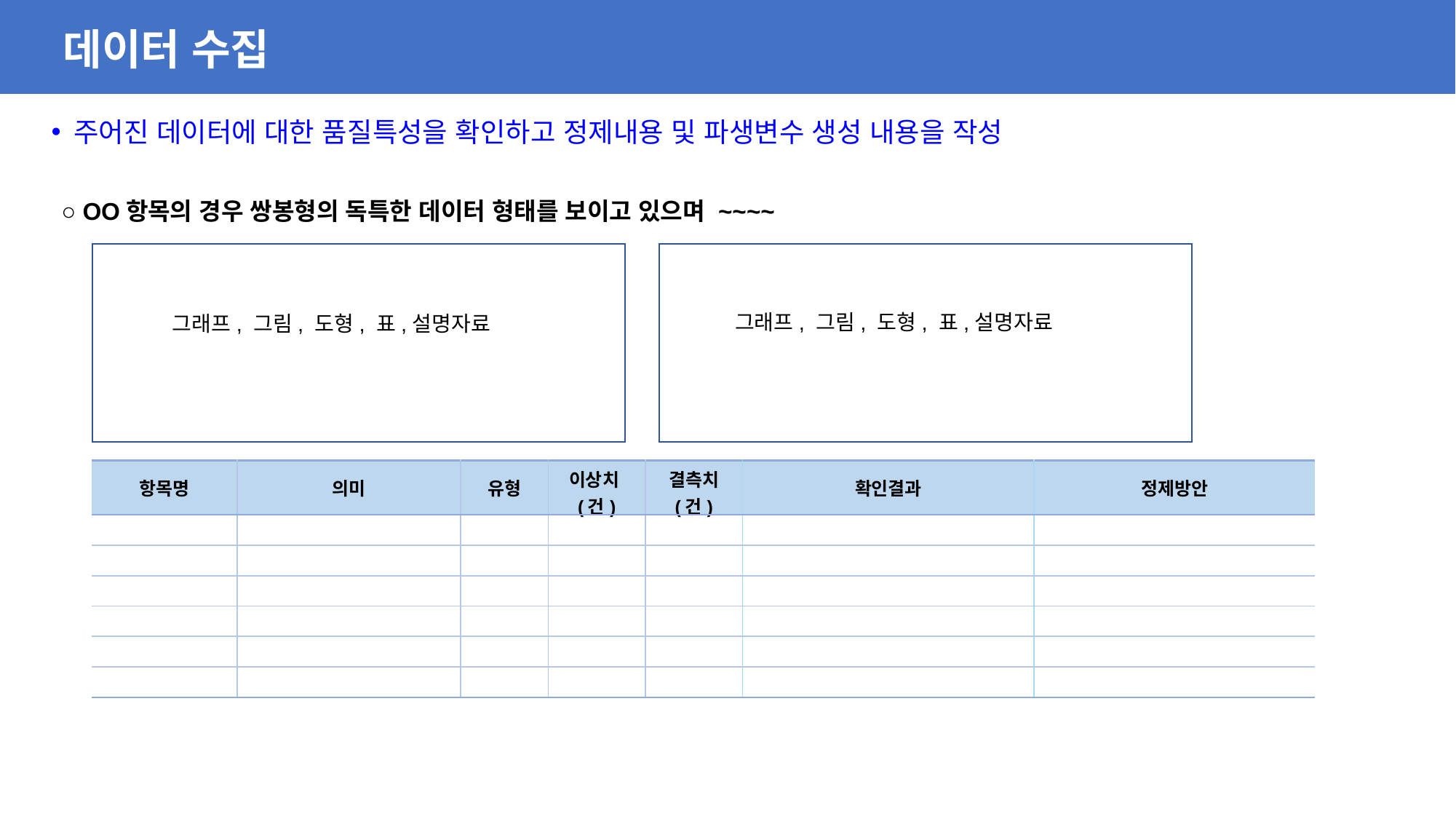

데이터 수집
 주어진 데이터에 대한 품질특성을 확인하고 정제내용 및 파생변수 생성 내용을 작성
○ OO항목의 경우 쌍봉형의 독특한 데이터 형태를 보이고 있으며 ~~~~

그래프, 그림, 도형, 표,설명자료

그래프, 그림, 도형, 표,설명자료

| 항목명 | 의미 | 유형 | 이상치(건) | 결측치 (건) | 확인결과 | 정제방안 |
| --- | --- | --- | --- | --- | --- | --- |
|  |  |  |  |  |  |  |
|  |  |  |  |  |  |  |
|  |  |  |  |  |  |  |
|  |  |  |  |  |  |  |
|  |  |  |  |  |  |  |
|  |  |  |  |  |  |  |